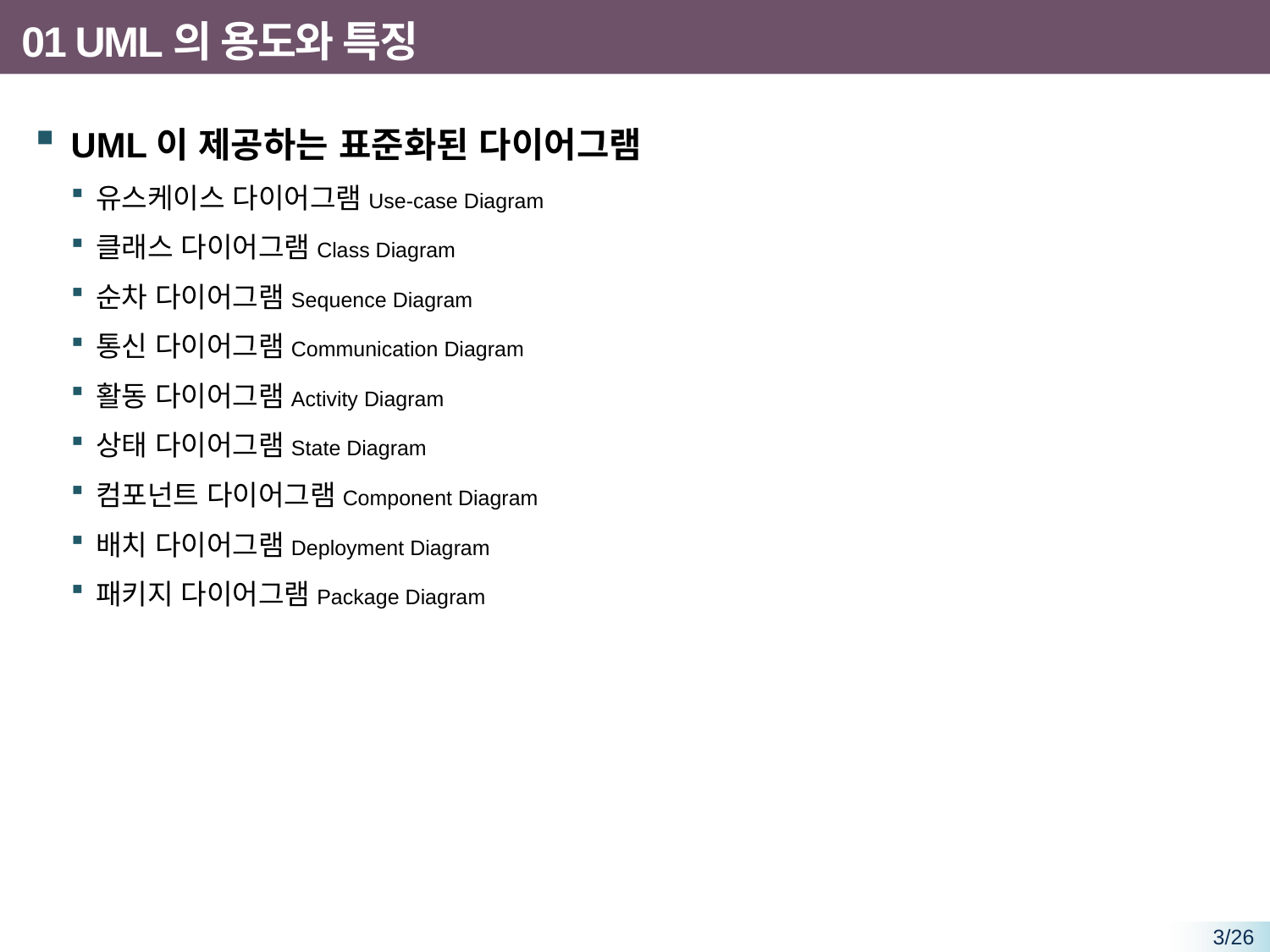

# 01 UML의 용도와 특징
UML이 제공하는 표준화된 다이어그램
유스케이스 다이어그램Use-case Diagram
클래스 다이어그램Class Diagram
순차 다이어그램Sequence Diagram
통신 다이어그램Communication Diagram
활동 다이어그램Activity Diagram
상태 다이어그램State Diagram
컴포넌트 다이어그램Component Diagram
배치 다이어그램Deployment Diagram
패키지 다이어그램Package Diagram